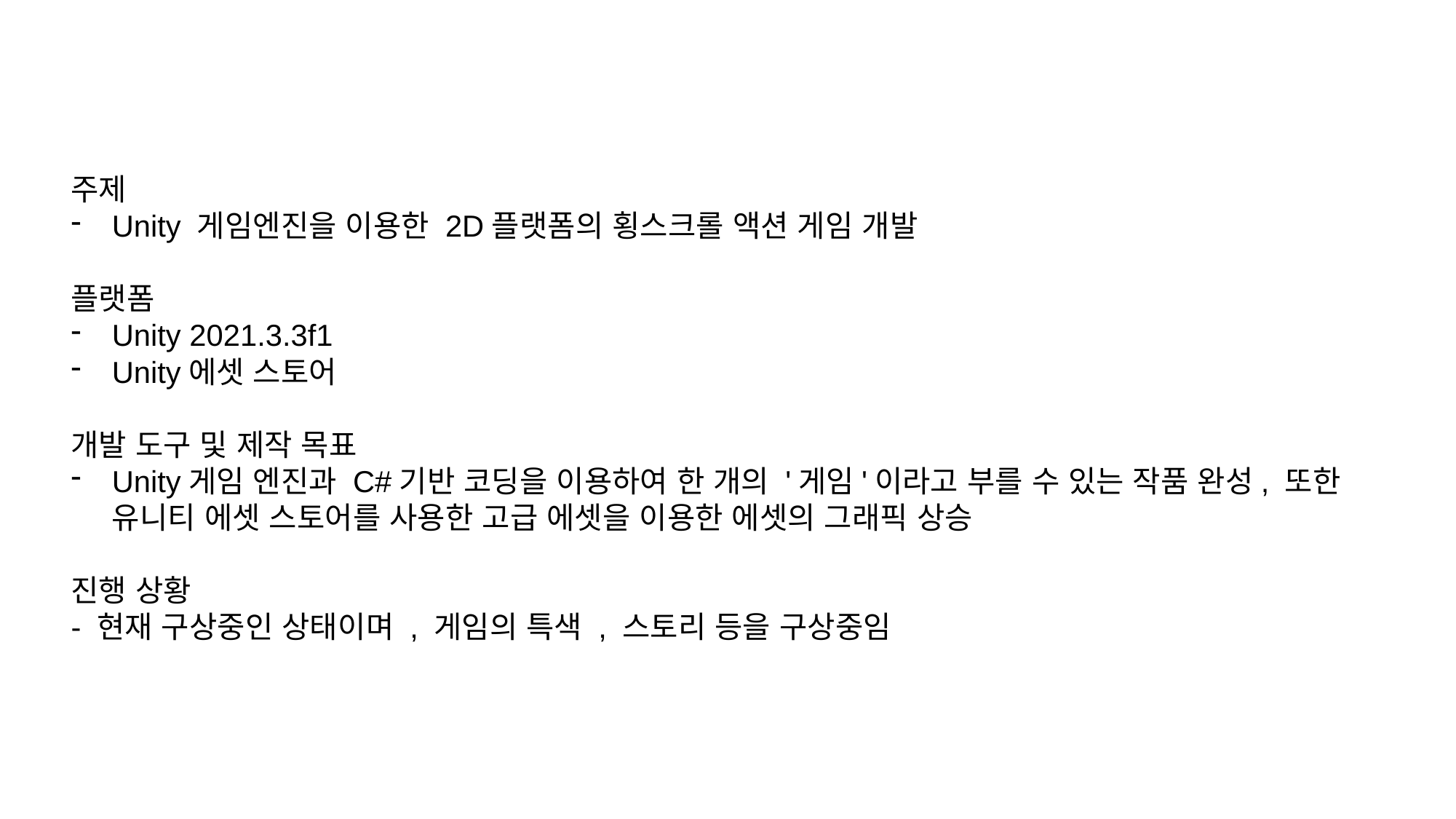

주제
Unity 게임엔진을 이용한 2D플랫폼의 횡스크롤 액션 게임 개발

플랫폼
Unity 2021.3.3f1
Unity에셋 스토어

개발 도구 및 제작 목표
Unity게임 엔진과 C#기반 코딩을 이용하여 한 개의 '게임'이라고 부를 수 있는 작품 완성, 또한 유니티 에셋 스토어를 사용한 고급 에셋을 이용한 에셋의 그래픽 상승

진행 상황
- 현재 구상중인 상태이며 , 게임의 특색 , 스토리 등을 구상중임